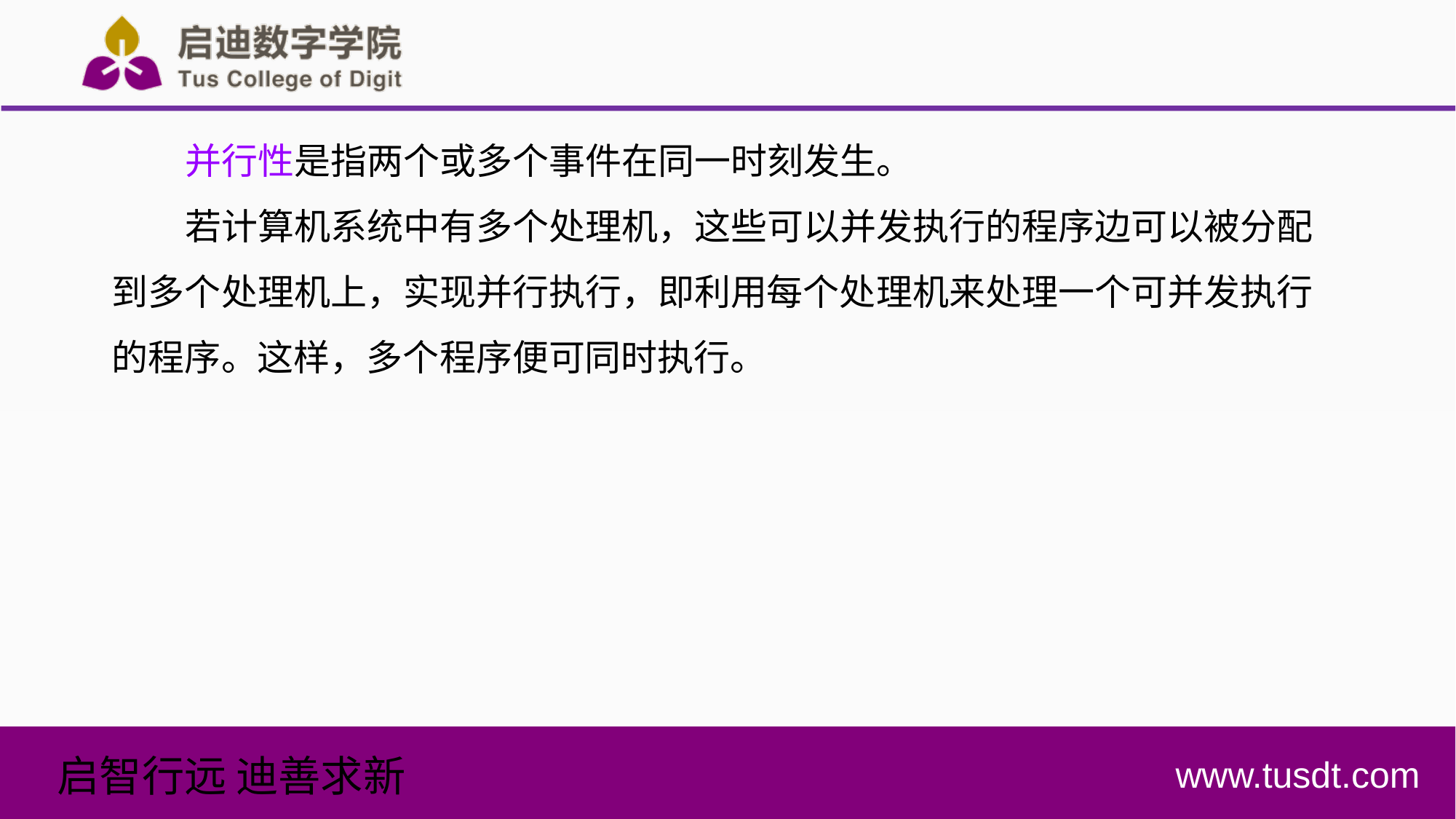

并行性是指两个或多个事件在同一时刻发生。
若计算机系统中有多个处理机，这些可以并发执行的程序边可以被分配到多个处理机上，实现并行执行，即利用每个处理机来处理一个可并发执行的程序。这样，多个程序便可同时执行。